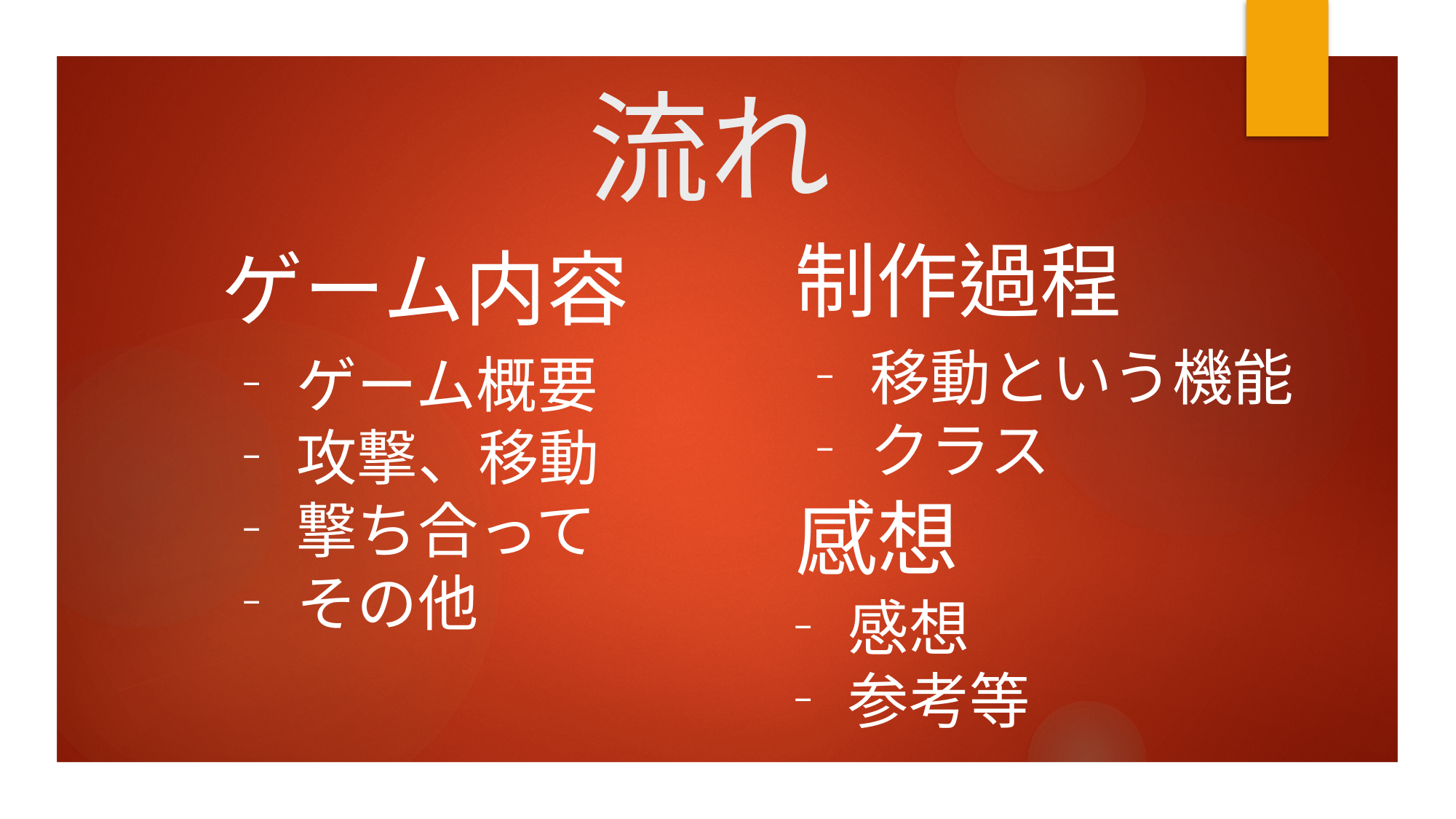

流れ
# ゲーム内容
制作過程
‐移動という機能
‐クラス
‐ゲーム概要
‐攻撃、移動
‐撃ち合って
‐その他
感想
‐感想
‐参考等